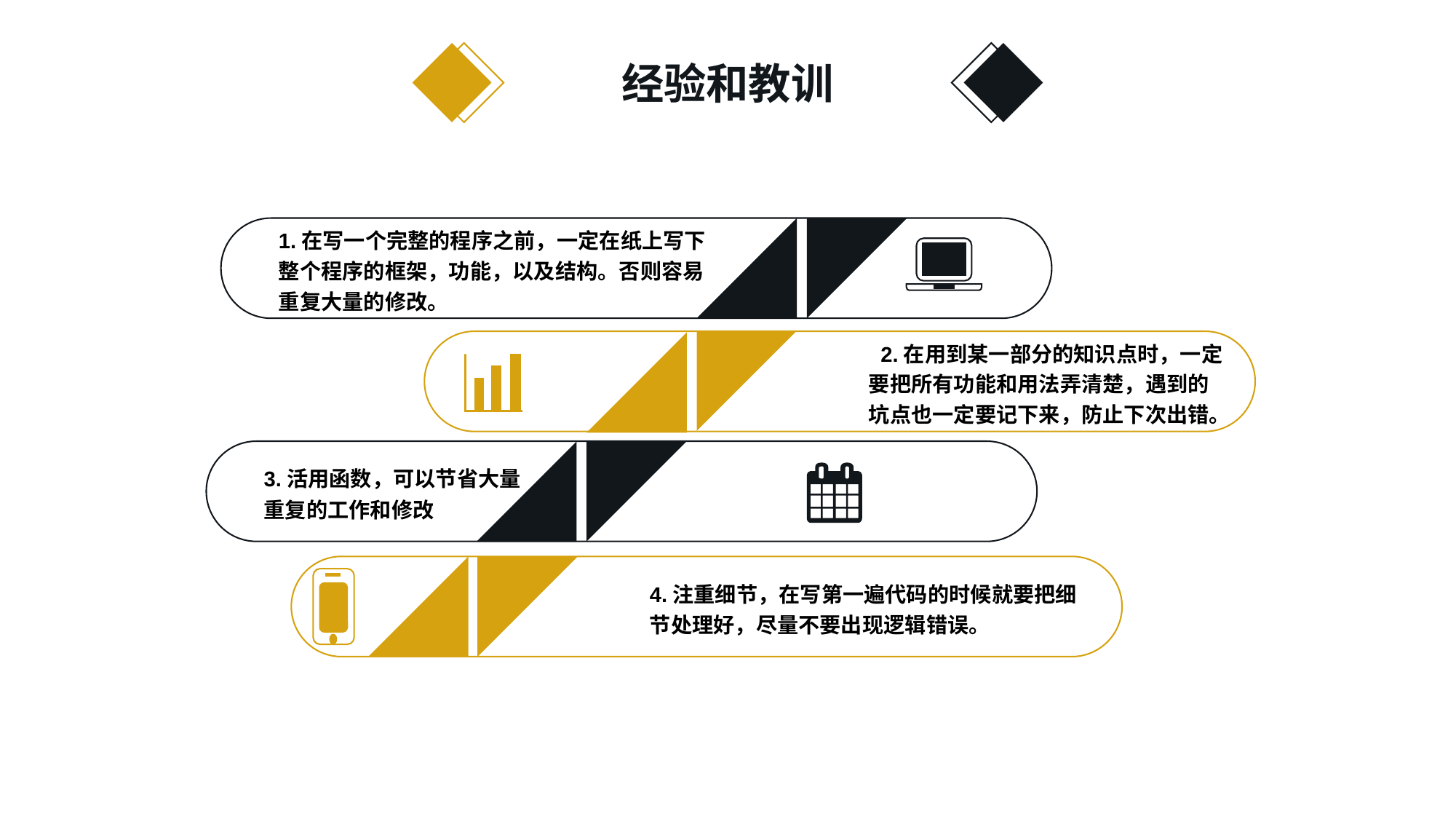

经验和教训
1.在写一个完整的程序之前，一定在纸上写下
整个程序的框架，功能，以及结构。否则容易
重复大量的修改。

  2.在用到某一部分的知识点时，一定要把所有功能和用法弄清楚，遇到的坑点也一定要记下来，防止下次出错。

3.活用函数，可以节省大量
重复的工作和修改

4.注重细节，在写第一遍代码的时候就要把细节处理好，尽量不要出现逻辑错误。